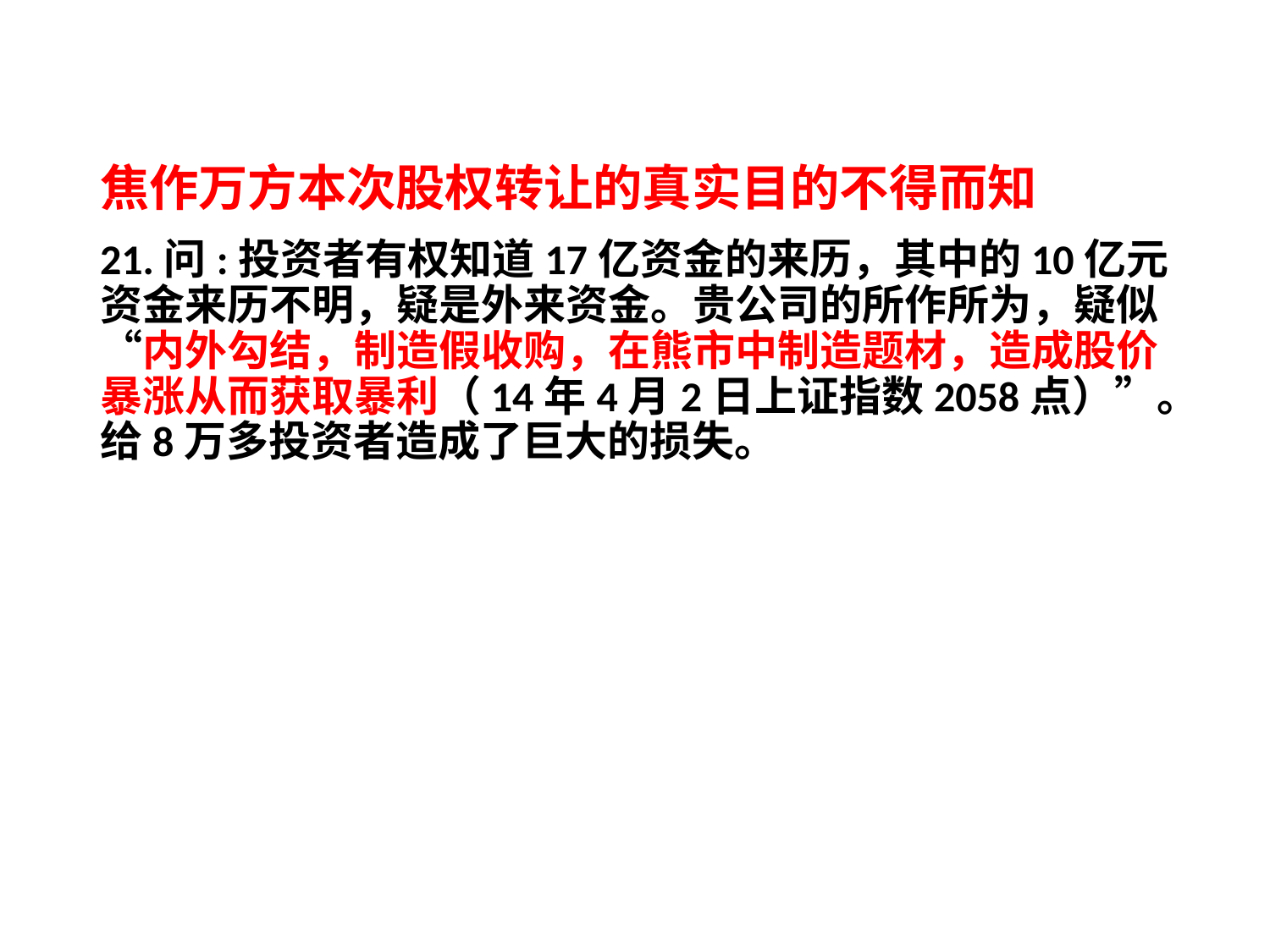

# 焦作万方本次股权转让的真实目的不得而知
21.问:投资者有权知道17亿资金的来历，其中的10亿元资金来历不明，疑是外来资金。贵公司的所作所为，疑似“内外勾结，制造假收购，在熊市中制造题材，造成股价暴涨从而获取暴利（14年4月2日上证指数2058点）”。给8万多投资者造成了巨大的损失。